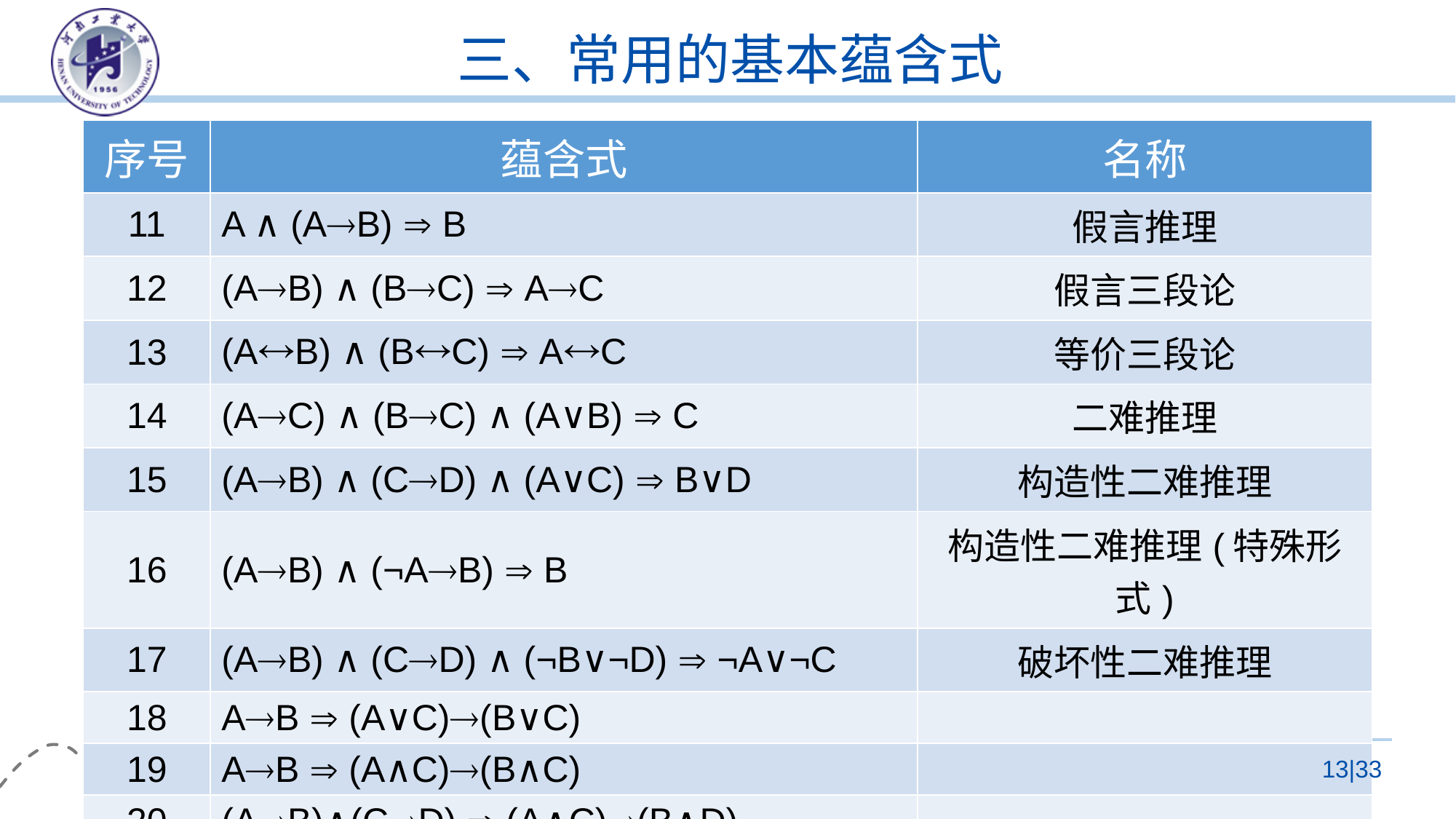

# 三、常用的基本蕴含式
| 序号 | 蕴含式 | 名称 |
| --- | --- | --- |
| 11 | A ∧ (A→B) ⇒ B | 假言推理 |
| 12 | (A→B) ∧ (B→C) ⇒ A→C | 假言三段论 |
| 13 | (A↔B) ∧ (B↔C) ⇒ A↔C | 等价三段论 |
| 14 | (A→C) ∧ (B→C) ∧ (A∨B) ⇒ C | 二难推理 |
| 15 | (A→B) ∧ (C→D) ∧ (A∨C) ⇒ B∨D | 构造性二难推理 |
| 16 | (A→B) ∧ (¬A→B) ⇒ B | 构造性二难推理(特殊形式) |
| 17 | (A→B) ∧ (C→D) ∧ (¬B∨¬D) ⇒ ¬A∨¬C | 破坏性二难推理 |
| 18 | A→B ⇒ (A∨C)→(B∨C) |  |
| 19 | A→B ⇒ (A∧C)→(B∧C) |  |
| 20 | (A→B)∧(C→D) ⇒ (A∧C)→(B∧D) |  |
3.1 推理的形式结构
13|33